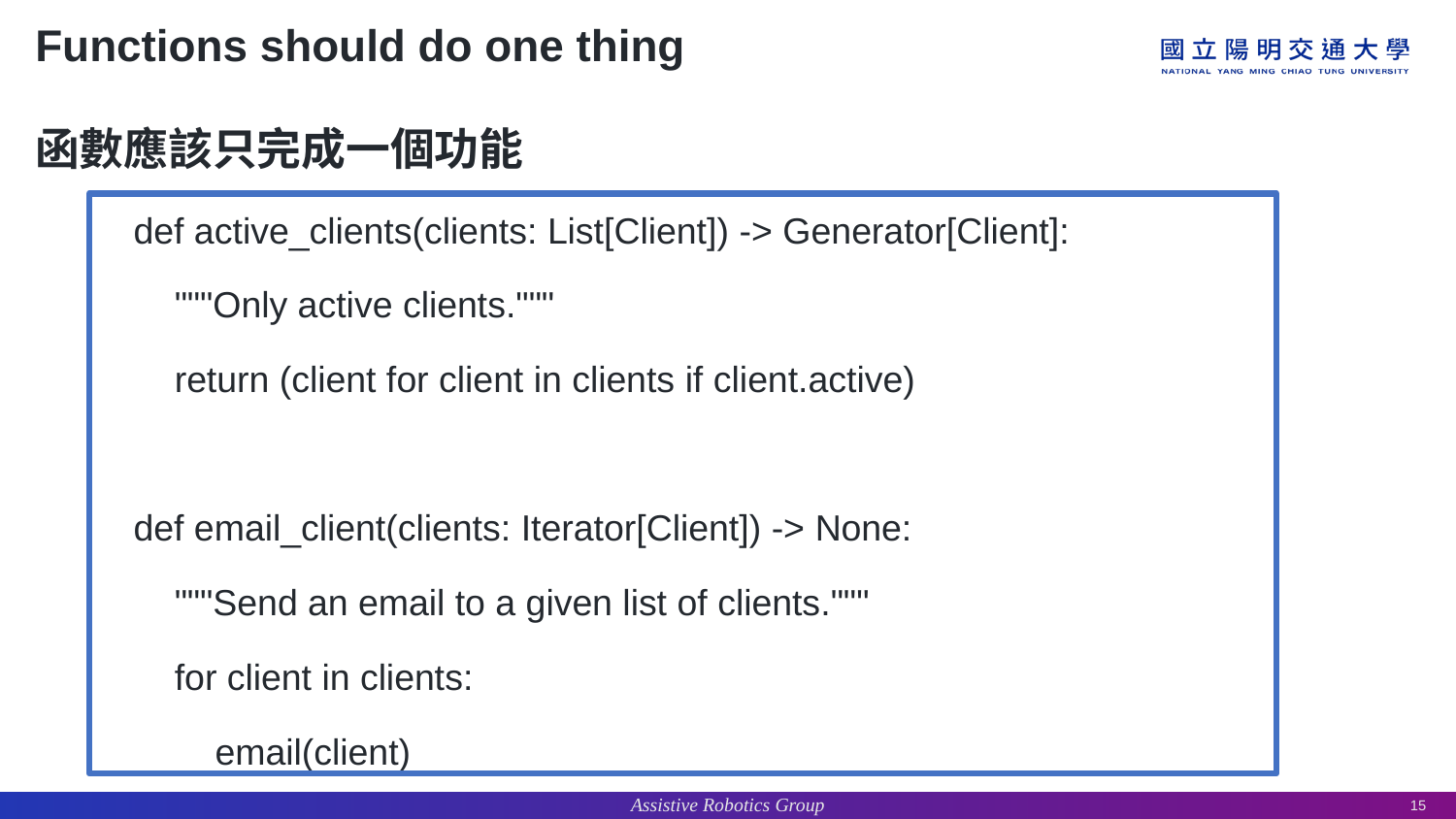

# Functions should do one thing
函數應該只完成一個功能

def active_clients(clients: List[Client]) -> Generator[Client]:
    """Only active clients."""
    return (client for client in clients if client.active)

def email_client(clients: Iterator[Client]) -> None:
    """Send an email to a given list of clients."""
    for client in clients:
        email(client)